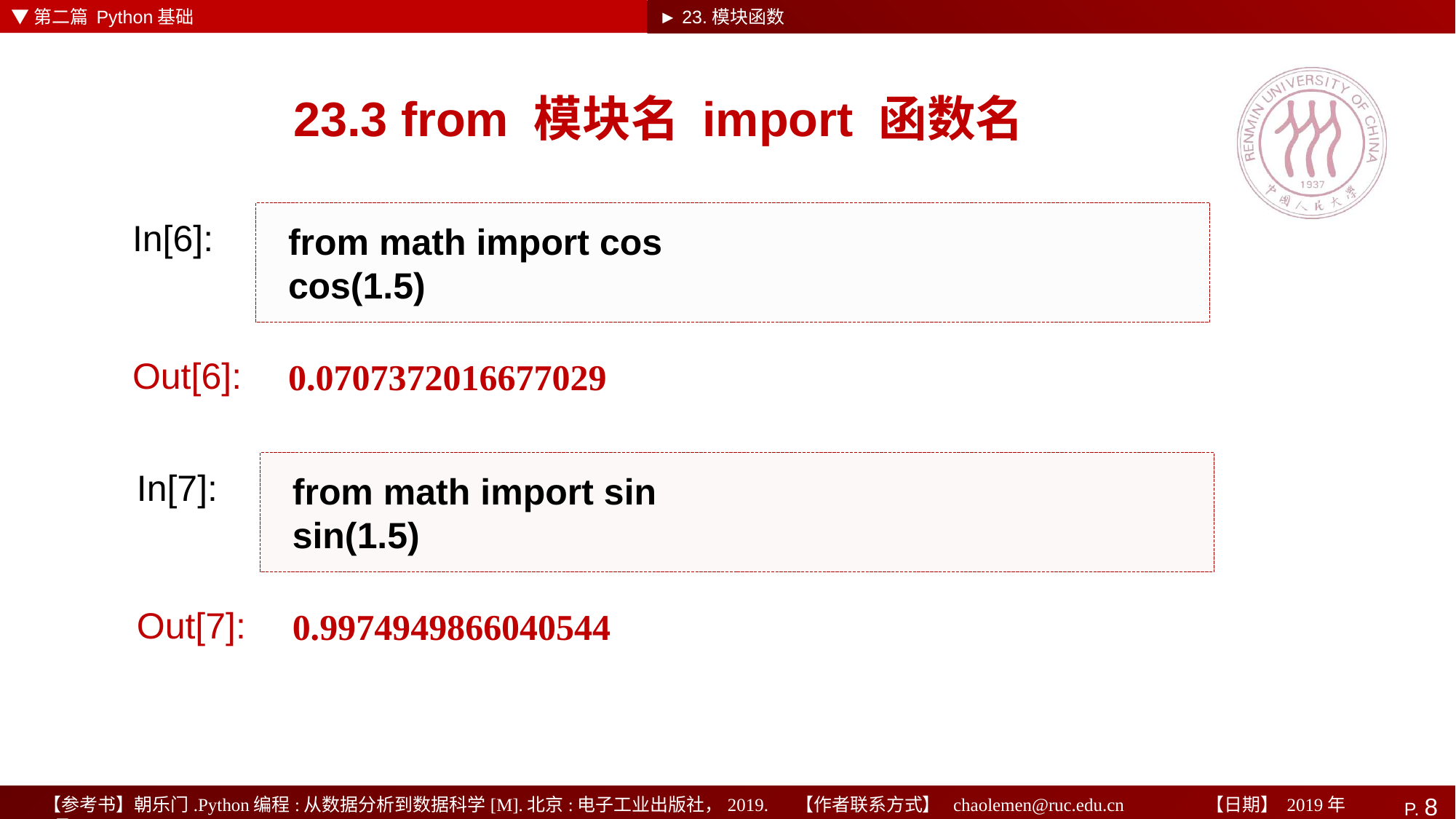

▼第二篇 Python基础
► 23.模块函数
# 23.3 from 模块名 import 函数名
from math import cos
cos(1.5)
In[6]:
0.0707372016677029
Out[6]:
from math import sin
sin(1.5)
In[7]:
0.9974949866040544
Out[7]: